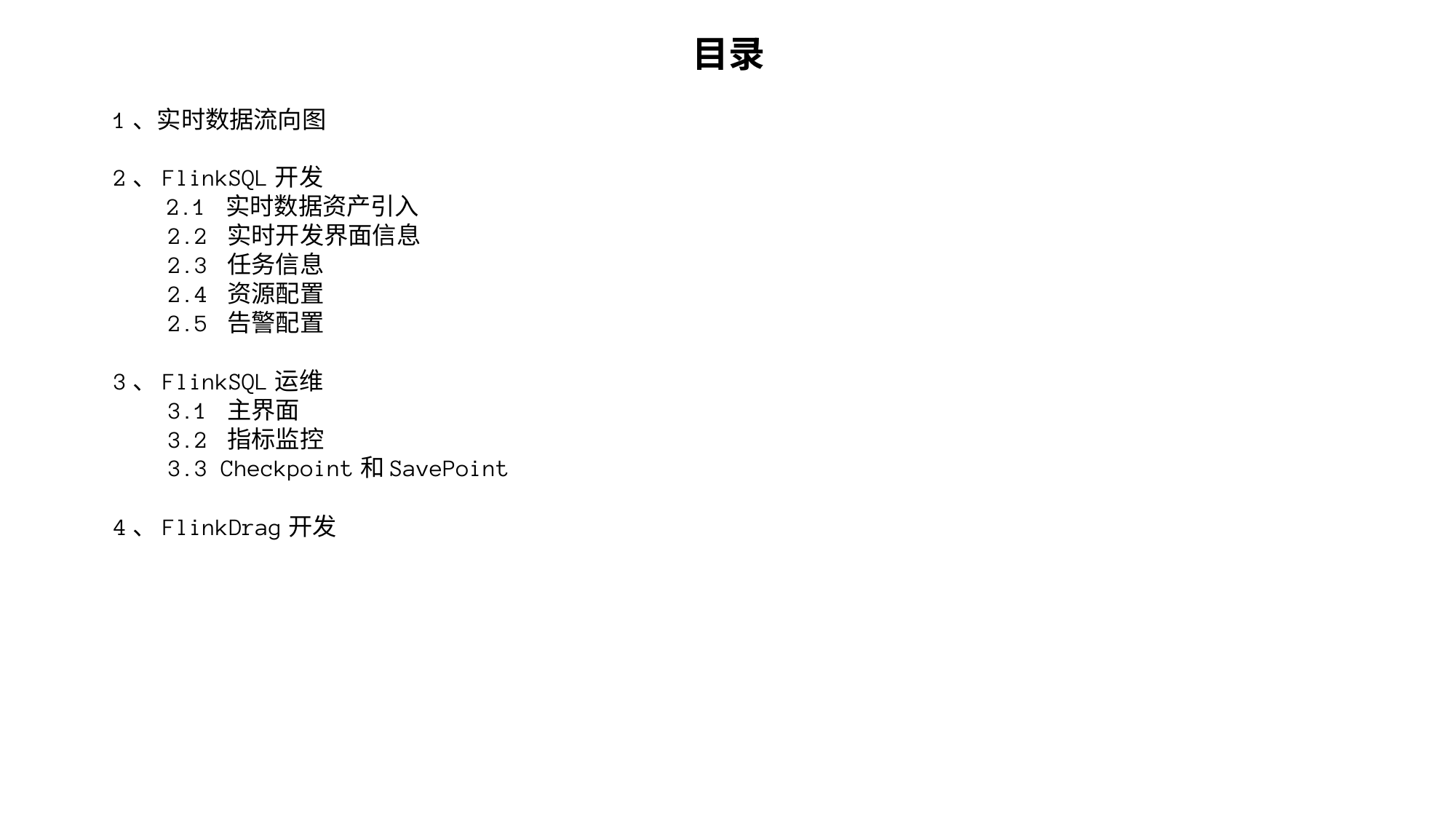

目录

1、实时数据流向图

2、FlinkSQL开发
    2.1 实时数据资产引入
2.2 实时开发界面信息
2.3 任务信息
2.4 资源配置
2.5 告警配置

3、FlinkSQL运维
3.1 主界面
3.2 指标监控
3.3 Checkpoint和SavePoint

4、FlinkDrag开发